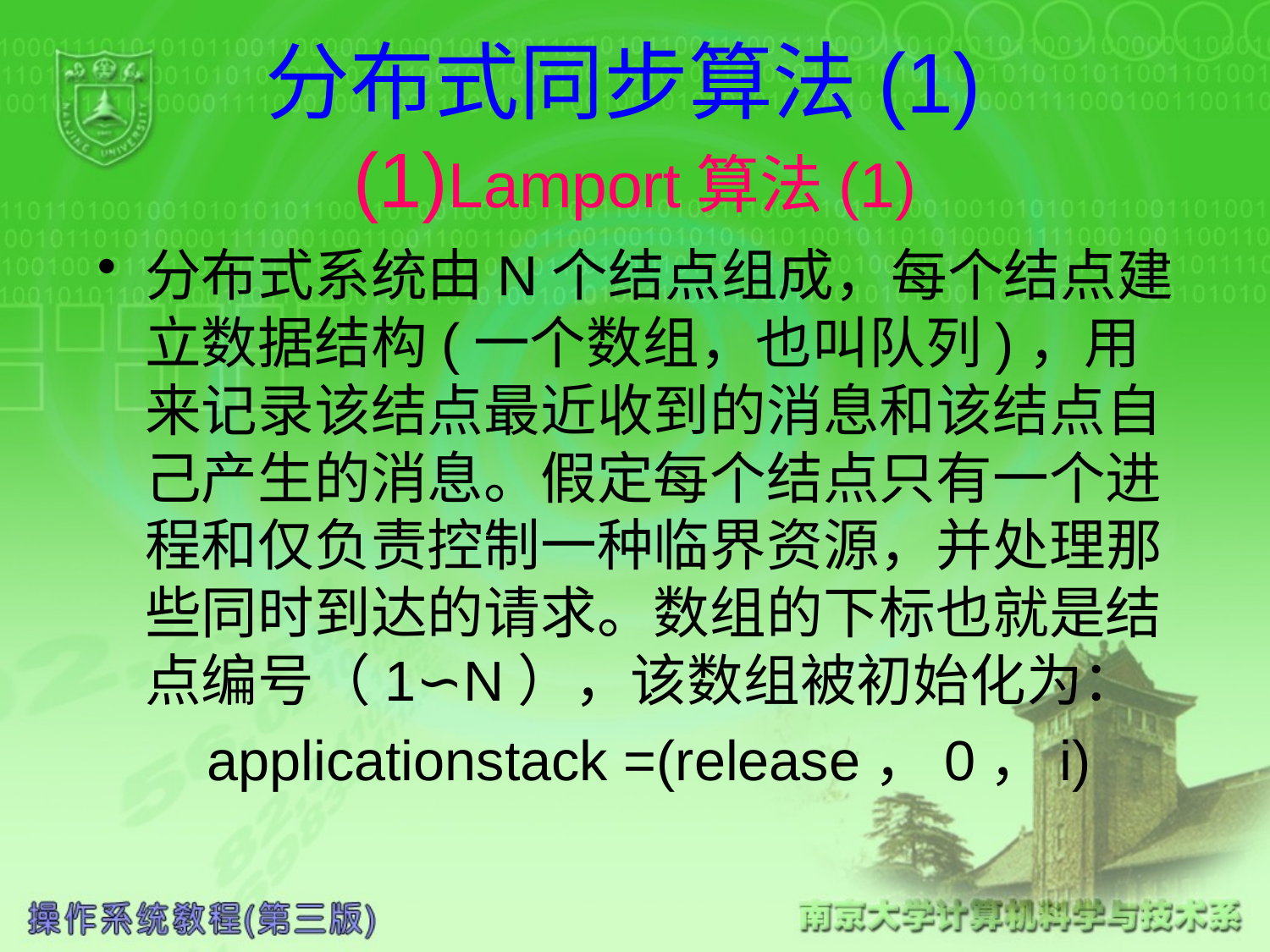

# 分布式同步算法(1) (1)Lamport算法(1)
分布式系统由N个结点组成，每个结点建立数据结构(一个数组，也叫队列)，用来记录该结点最近收到的消息和该结点自己产生的消息。假定每个结点只有一个进程和仅负责控制一种临界资源，并处理那些同时到达的请求。数组的下标也就是结点编号（1∽N），该数组被初始化为：
       applicationstack =(release，0，i)